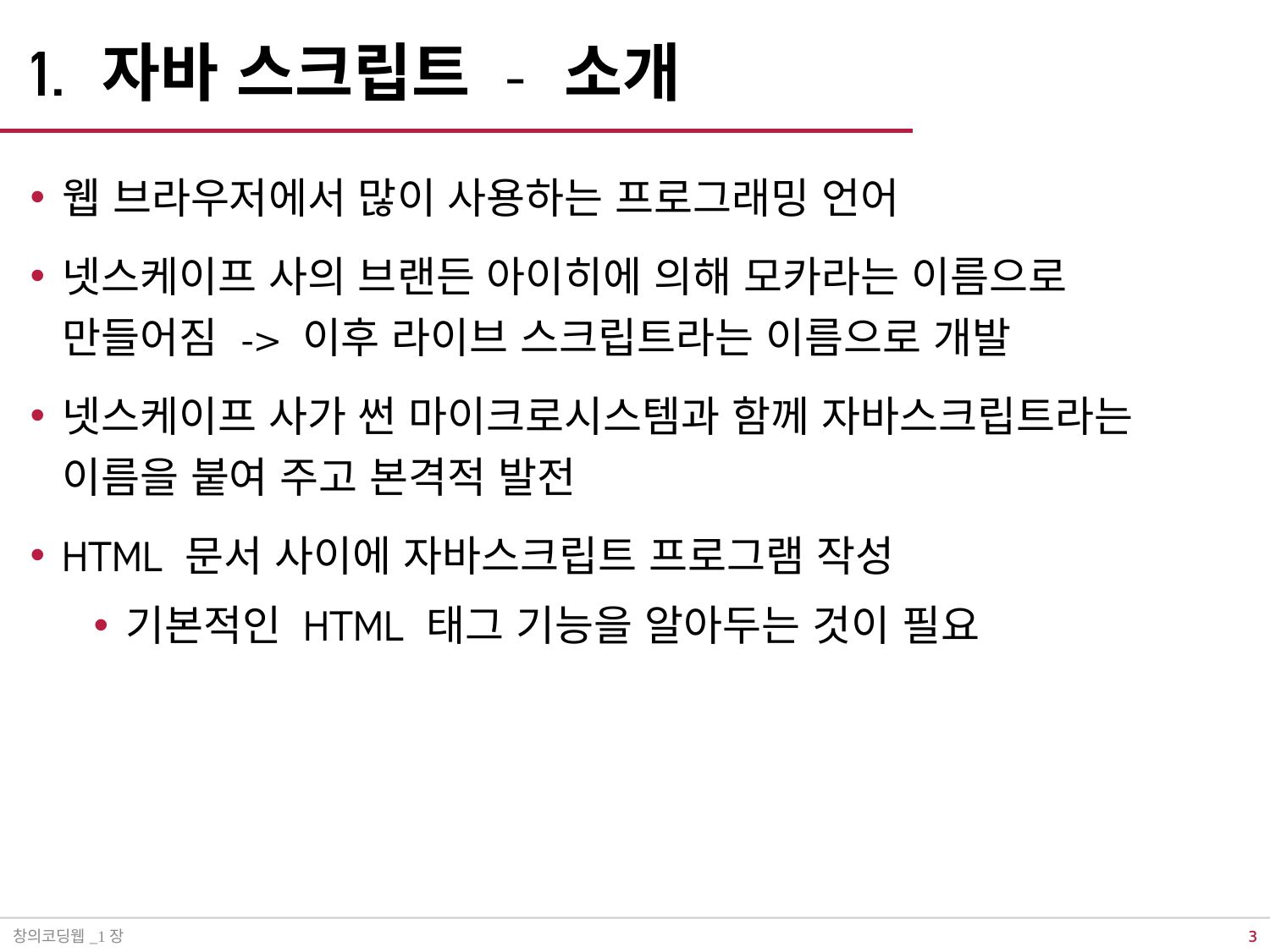

# 1. 자바 스크립트 - 소개
웹 브라우저에서 많이 사용하는 프로그래밍 언어
넷스케이프 사의 브랜든 아이히에 의해 모카라는 이름으로 만들어짐 -> 이후 라이브 스크립트라는 이름으로 개발
넷스케이프 사가 썬 마이크로시스템과 함께 자바스크립트라는 이름을 붙여 주고 본격적 발전
HTML 문서 사이에 자바스크립트 프로그램 작성
기본적인 HTML 태그 기능을 알아두는 것이 필요

창의코딩웹_1장
3